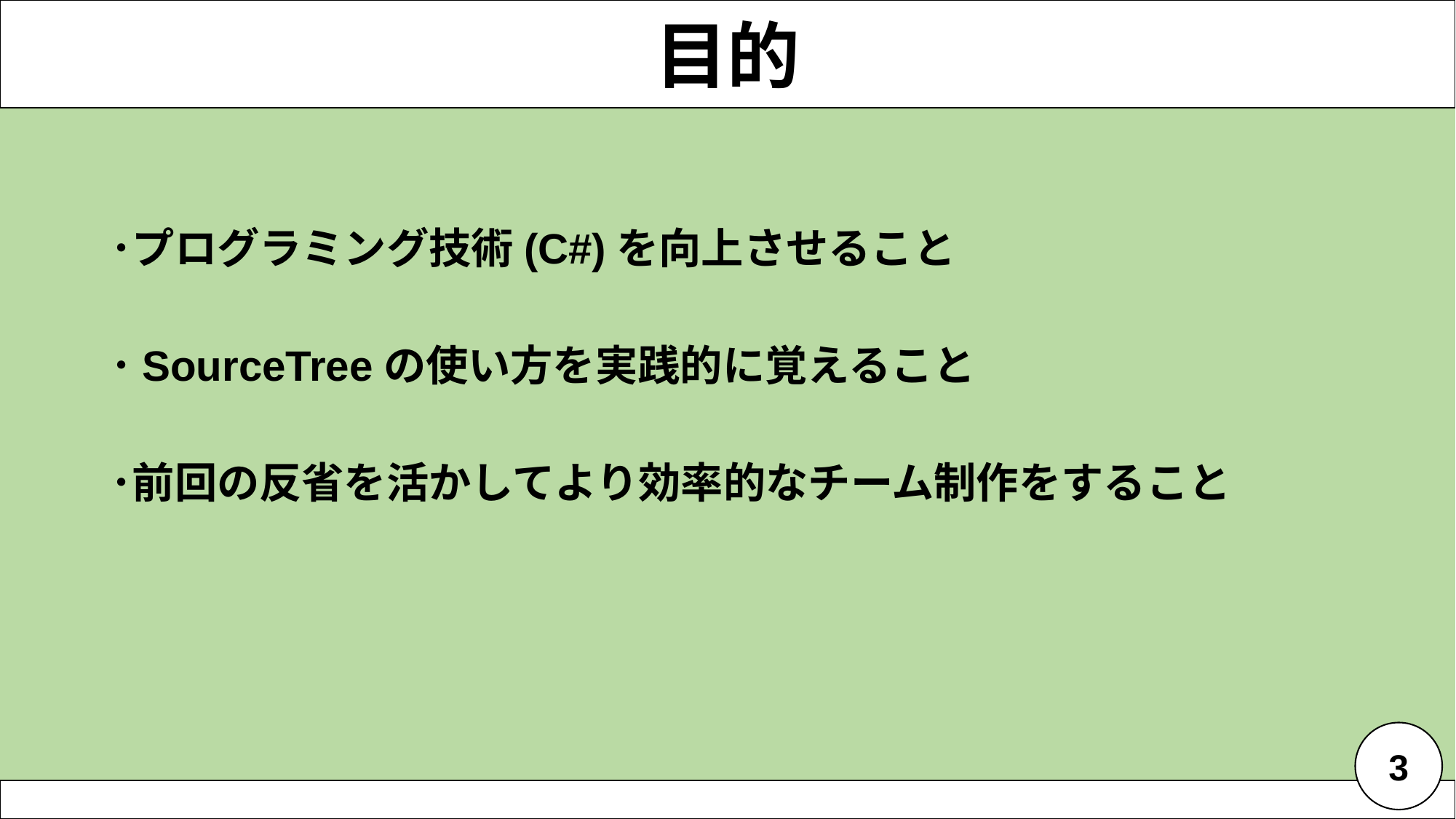

目的
･プログラミング技術(C#)を向上させること
･SourceTreeの使い方を実践的に覚えること
･前回の反省を活かしてより効率的なチーム制作をすること
3